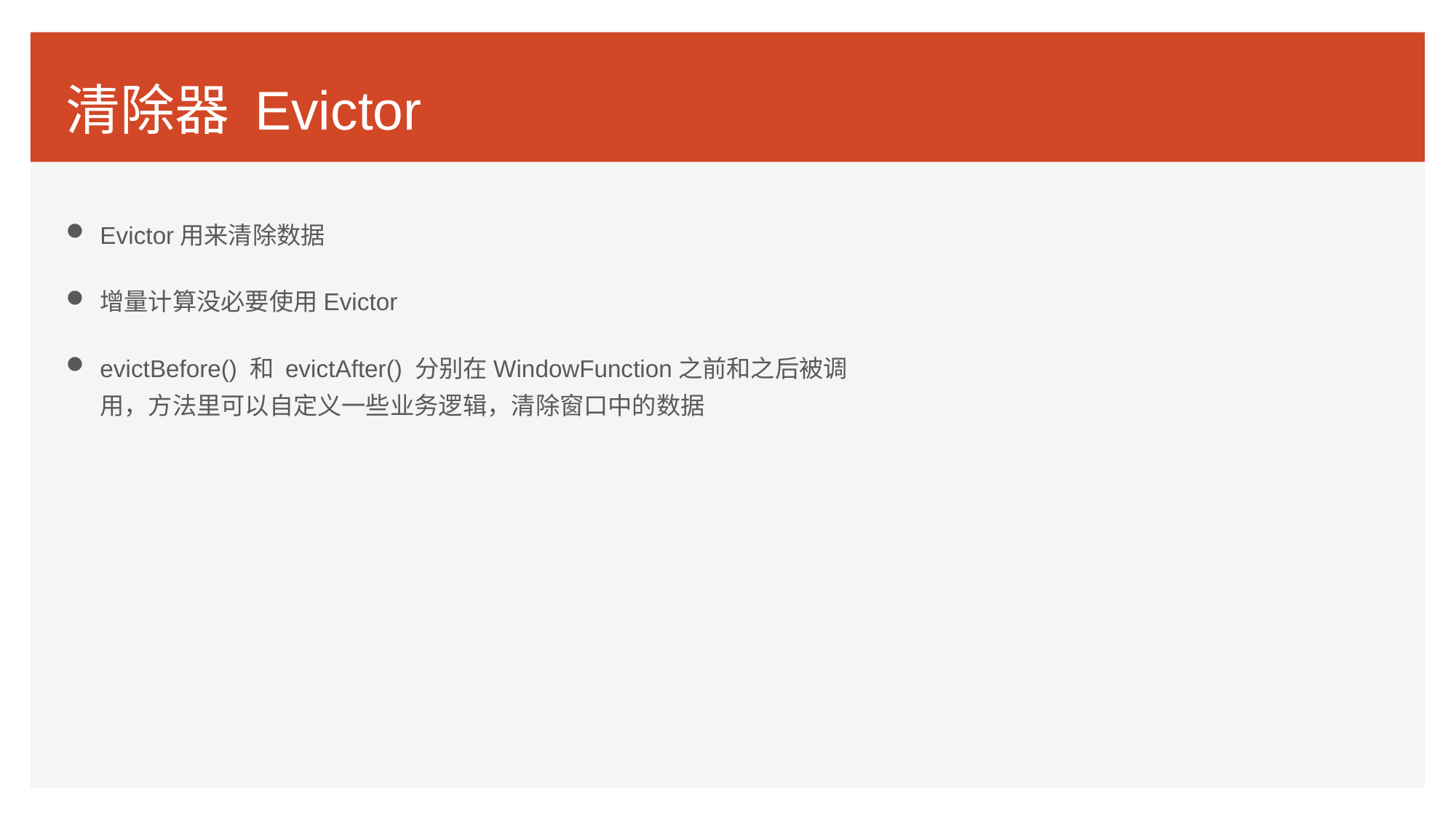

# 清除器 Evictor
Evictor用来清除数据
增量计算没必要使用Evictor
evictBefore() 和 evictAfter() 分别在WindowFunction之前和之后被调用，方法里可以自定义一些业务逻辑，清除窗口中的数据